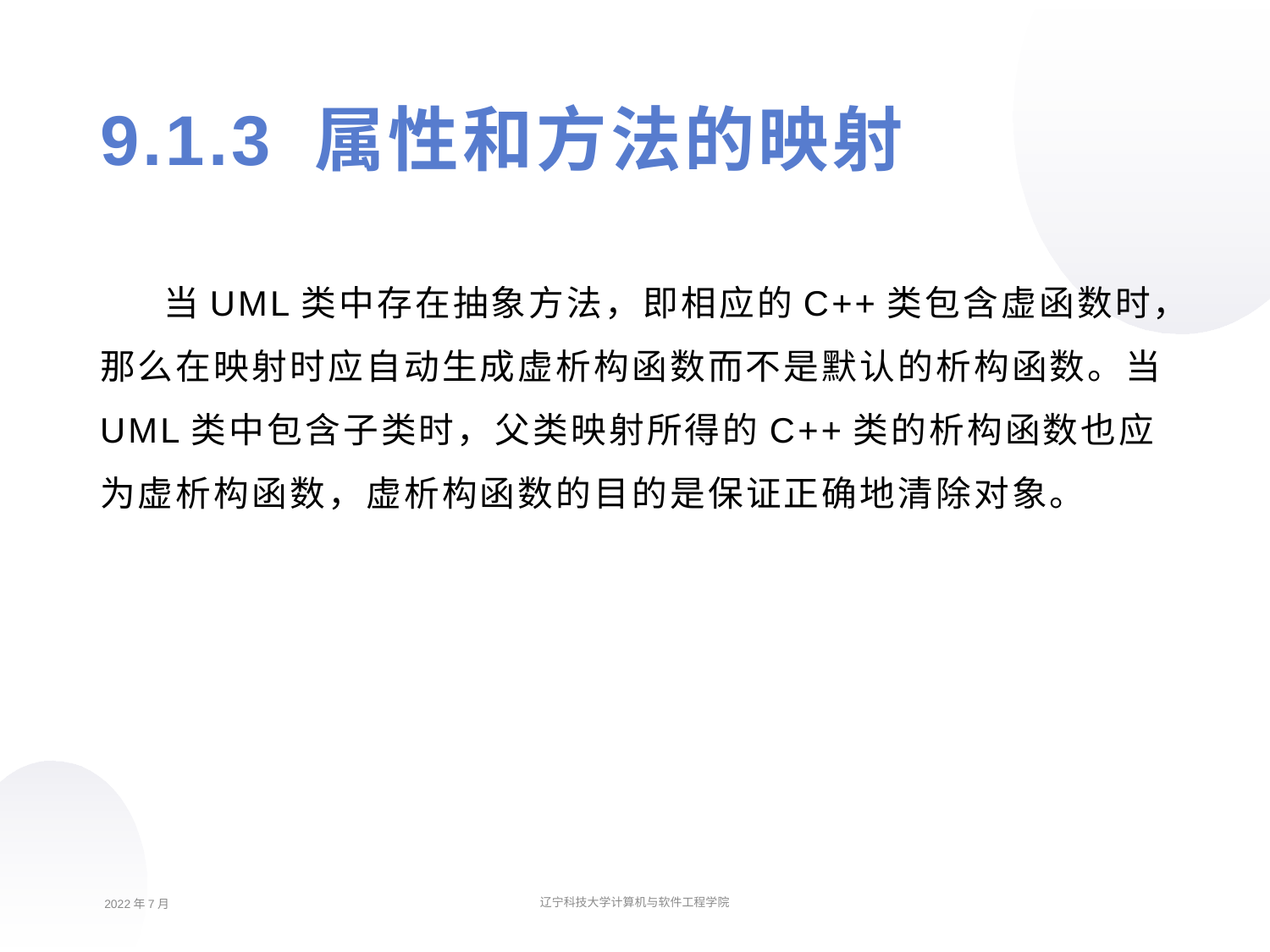

9.1.3 属性和方法的映射
当UML类中存在抽象方法，即相应的C++类包含虚函数时，那么在映射时应自动生成虚析构函数而不是默认的析构函数。当UML类中包含子类时，父类映射所得的C++类的析构函数也应为虚析构函数，虚析构函数的目的是保证正确地清除对象。

2022年7月
辽宁科技大学计算机与软件工程学院
22